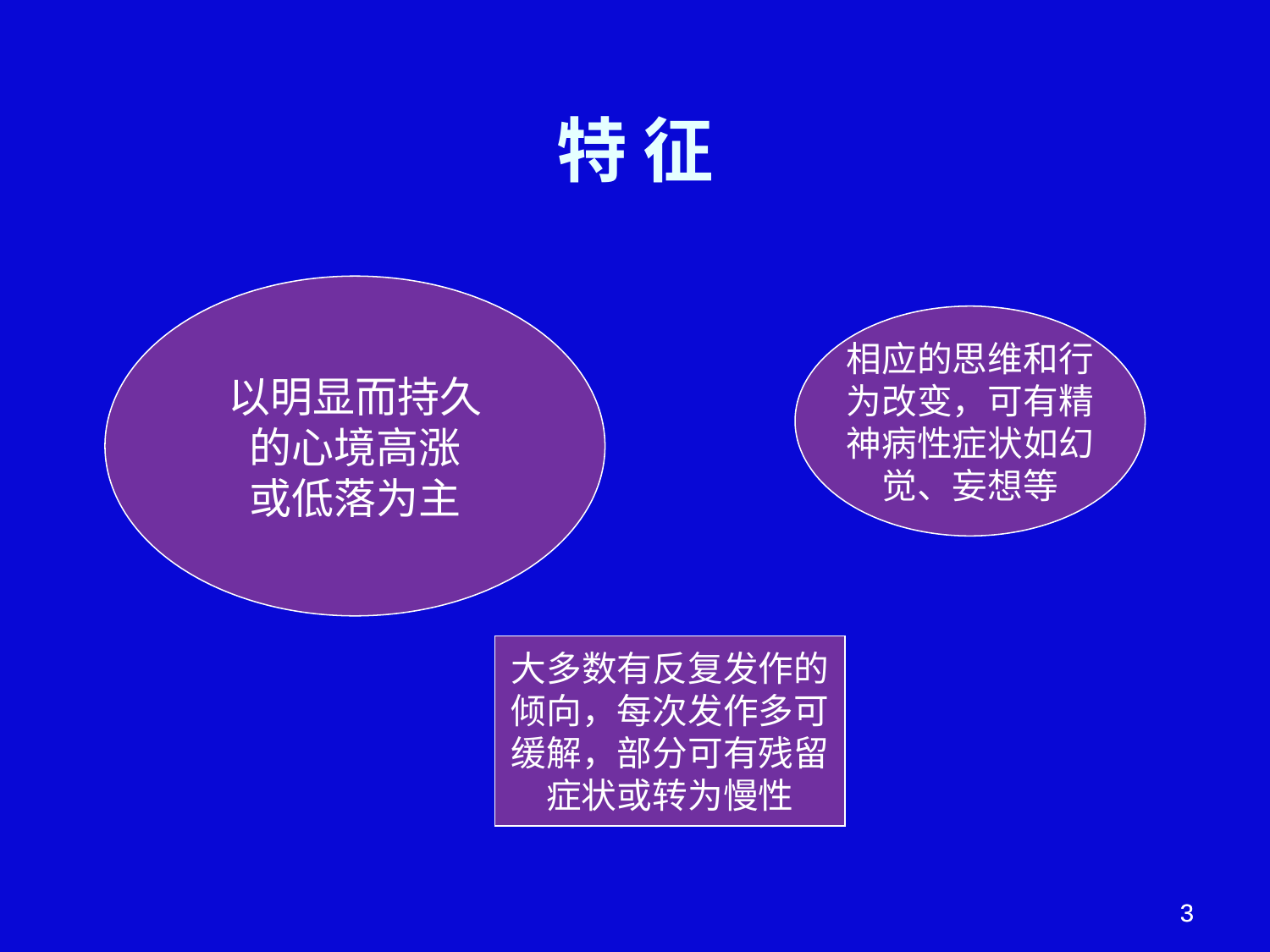

# 特 征
以明显而持久
的心境高涨
或低落为主
相应的思维和行
为改变，可有精
神病性症状如幻
觉、妄想等
大多数有反复发作的
倾向，每次发作多可
缓解，部分可有残留
症状或转为慢性
3
3